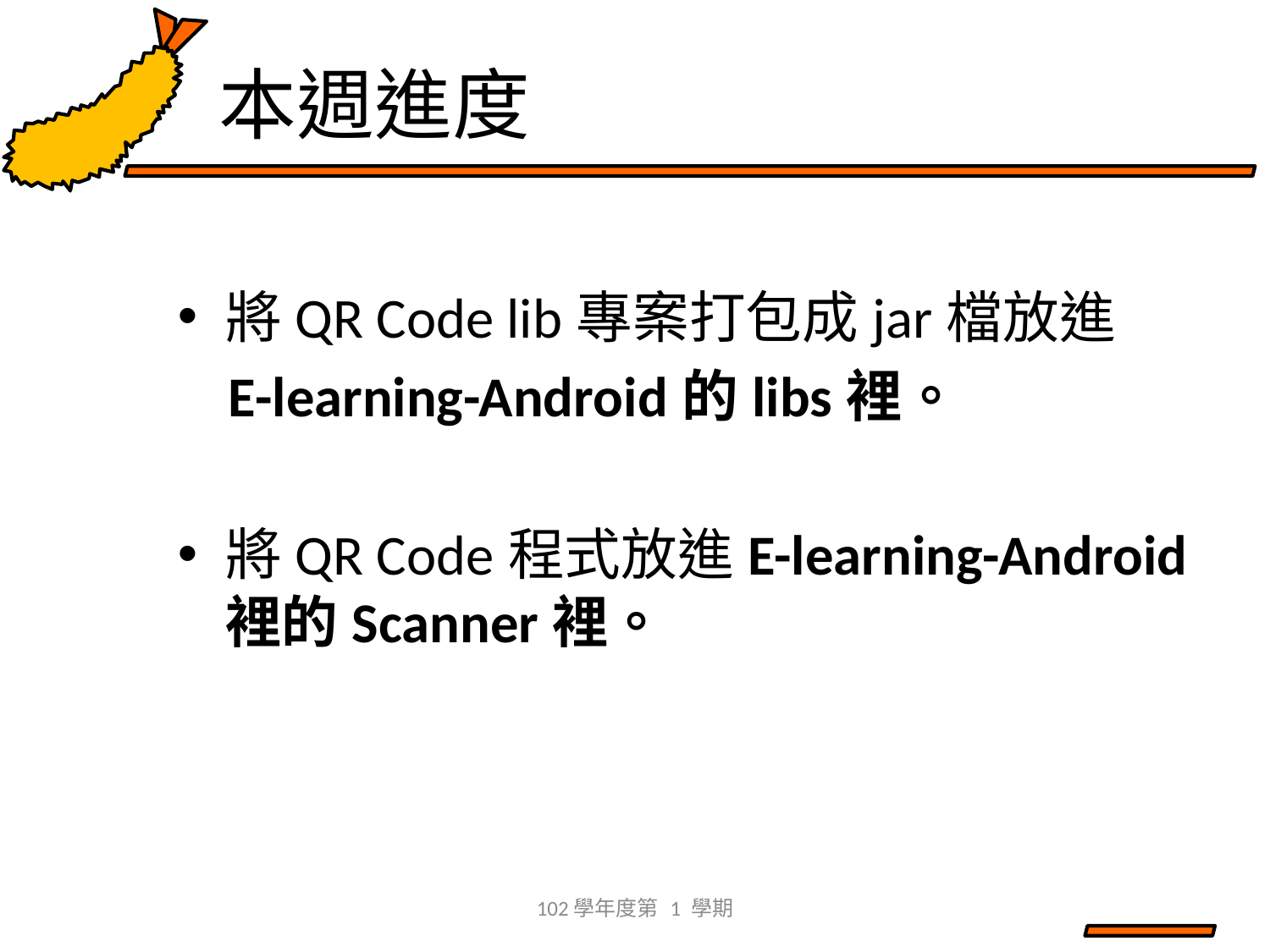

# 本週進度

將QR Code lib專案打包成jar檔放進
    E-learning-Android的libs裡。

將QR Code程式放進E-learning-Android裡的Scanner裡。
102學年度第 1 學期